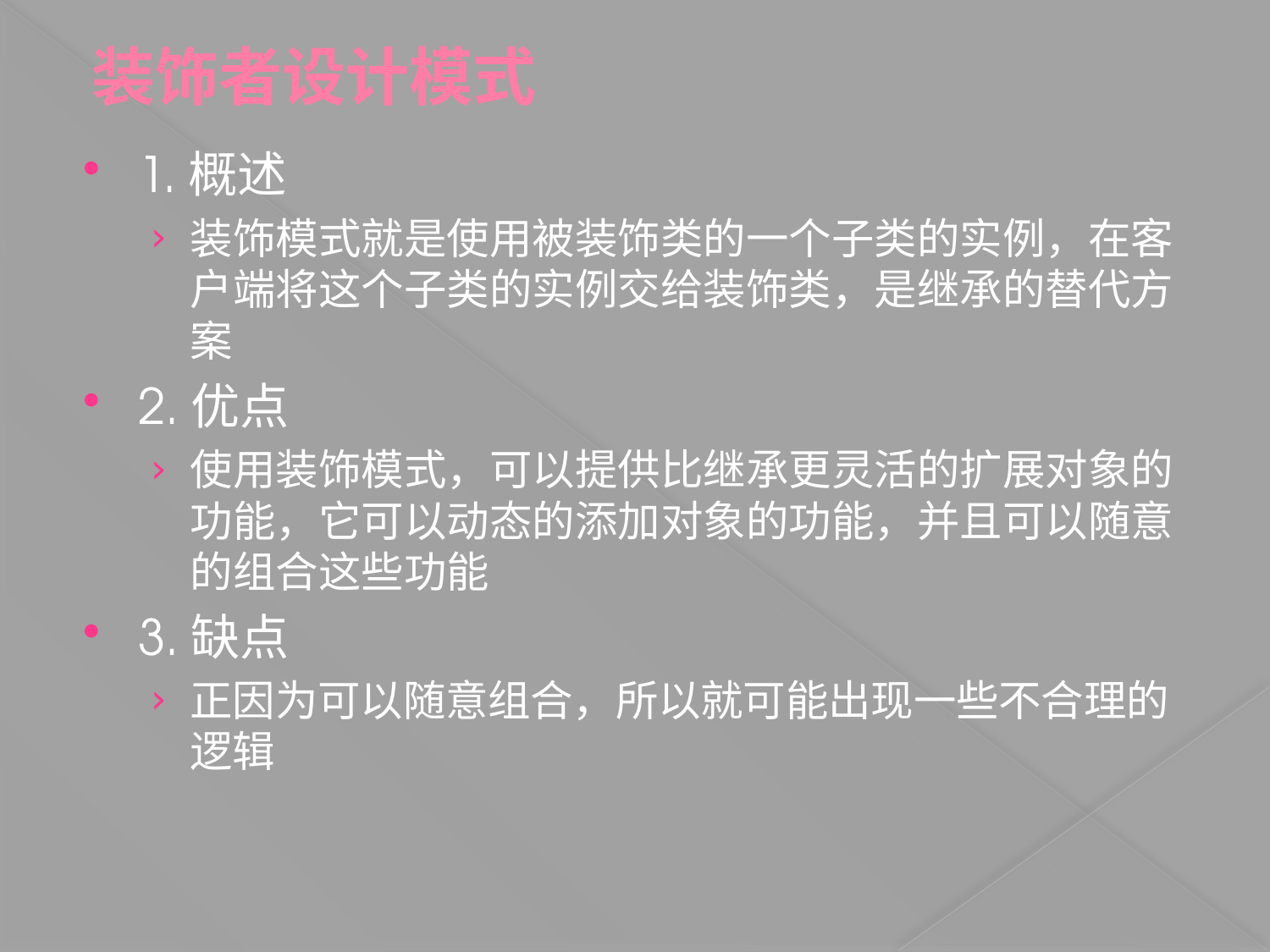

# 装饰者设计模式
1.概述
装饰模式就是使用被装饰类的一个子类的实例，在客户端将这个子类的实例交给装饰类，是继承的替代方案
2.优点
使用装饰模式，可以提供比继承更灵活的扩展对象的功能，它可以动态的添加对象的功能，并且可以随意的组合这些功能
3.缺点
正因为可以随意组合，所以就可能出现一些不合理的逻辑